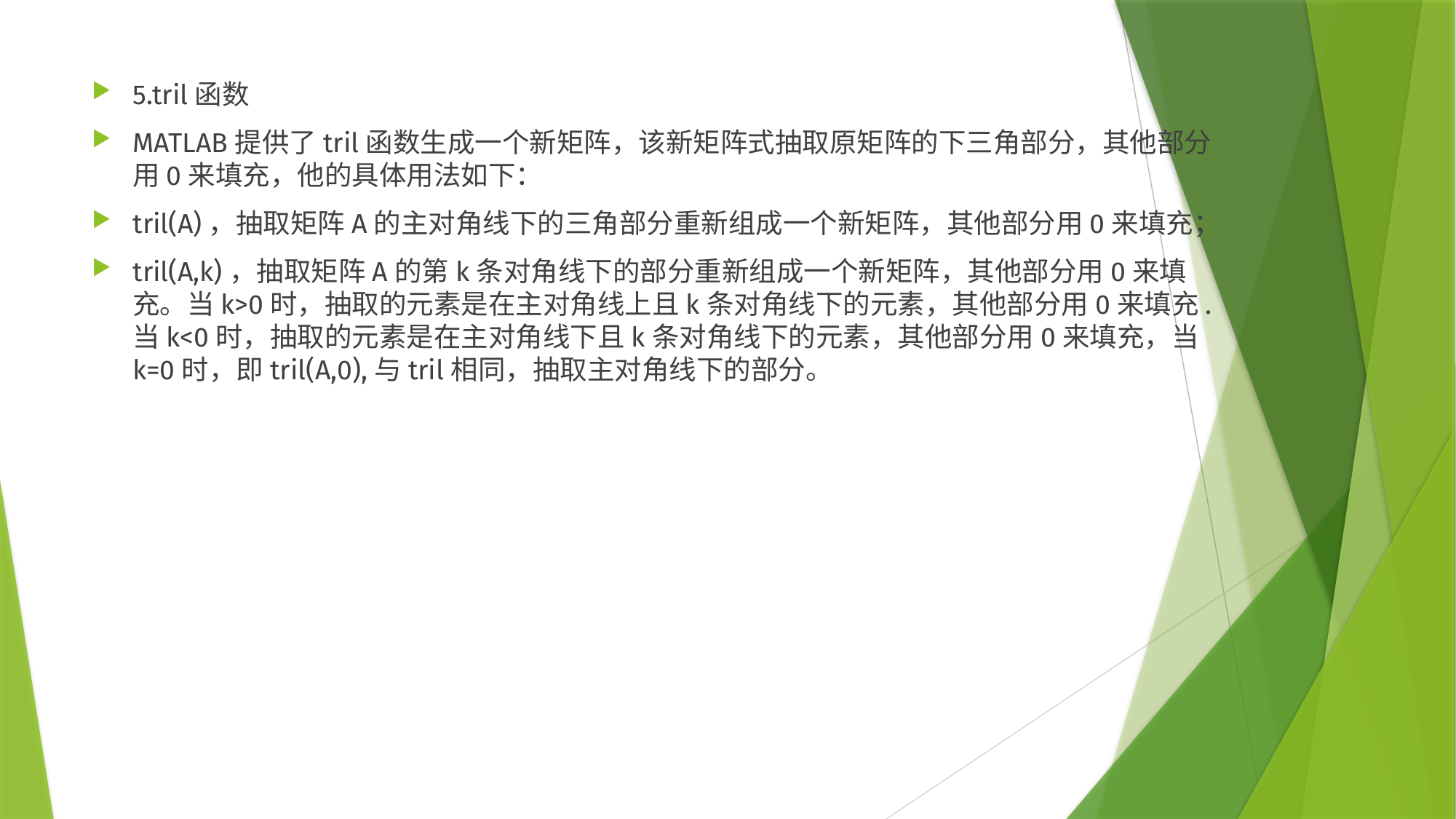

5.tril函数
MATLAB提供了tril函数生成一个新矩阵，该新矩阵式抽取原矩阵的下三角部分，其他部分用0来填充，他的具体用法如下：
tril(A)，抽取矩阵A的主对角线下的三角部分重新组成一个新矩阵，其他部分用0来填充；
tril(A,k)，抽取矩阵A的第k条对角线下的部分重新组成一个新矩阵，其他部分用0来填充。当k>0时，抽取的元素是在主对角线上且k条对角线下的元素，其他部分用0来填充.当k<0时，抽取的元素是在主对角线下且k条对角线下的元素，其他部分用0来填充，当k=0时，即tril(A,0),与tril相同，抽取主对角线下的部分。